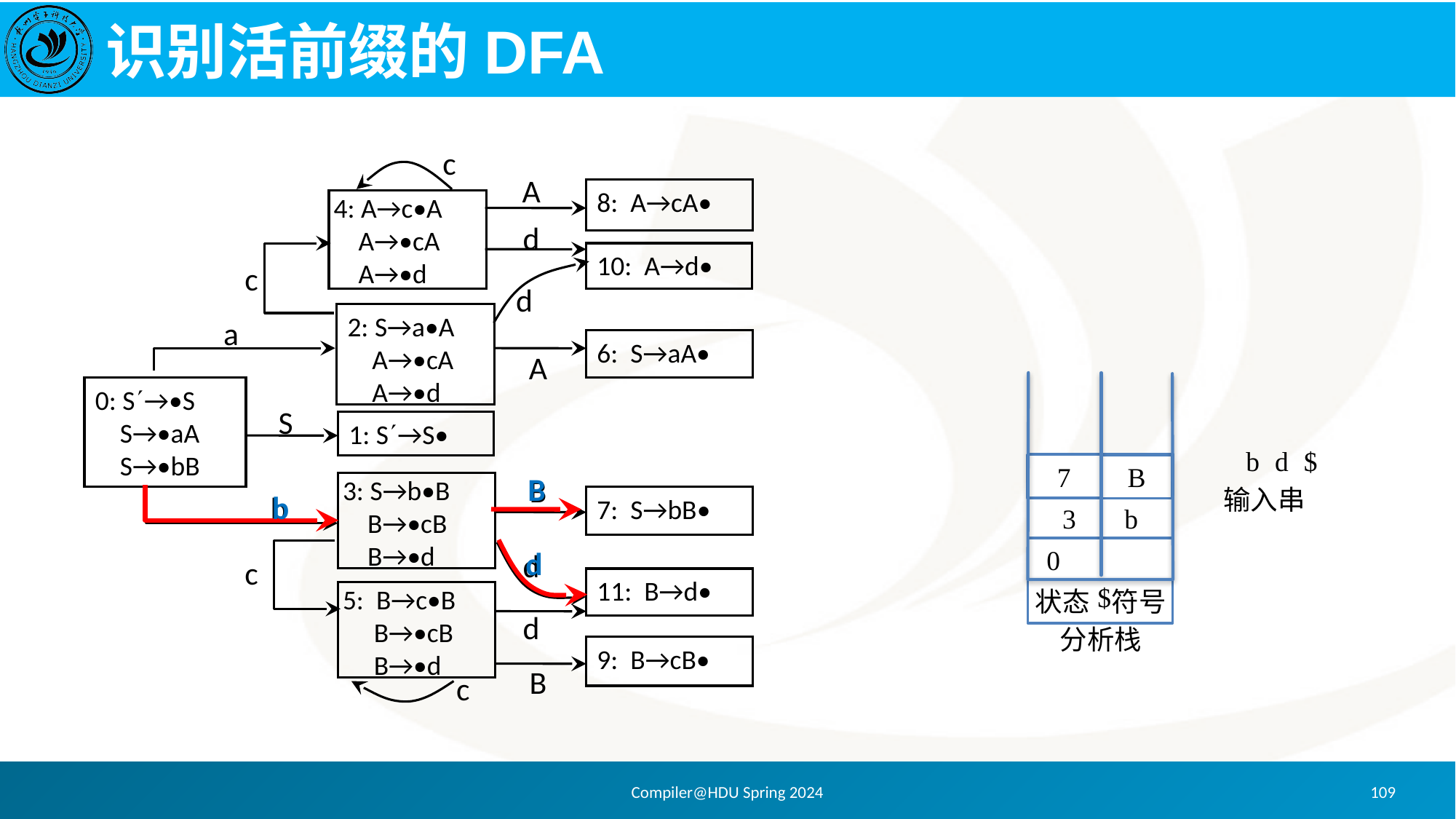

# 识别活前缀的DFA
c

A
8:  A→cA•
4: A→c•A
    A→•cA
    A→•d

d

10:  A→d•

c

d
2: S→a•A
    A→•cA
    A→•d
a
6:  S→aA•

A
0: S′→•S
    S→•aA
    S→•bB

S
1: S′→S•

3: S→b•B
    B→•cB
    B→•d

b
7:  S→bB•

d
c
11:  B→d•
5:  B→c•B
     B→•cB
     B→•d
d

9:  B→cB•

B
c

B

状态    符号
分析栈
b
d
$
11  	d
7
B
B

输入串
b

3       b
 0	      $

d
Compiler@HDU Spring 2024
109